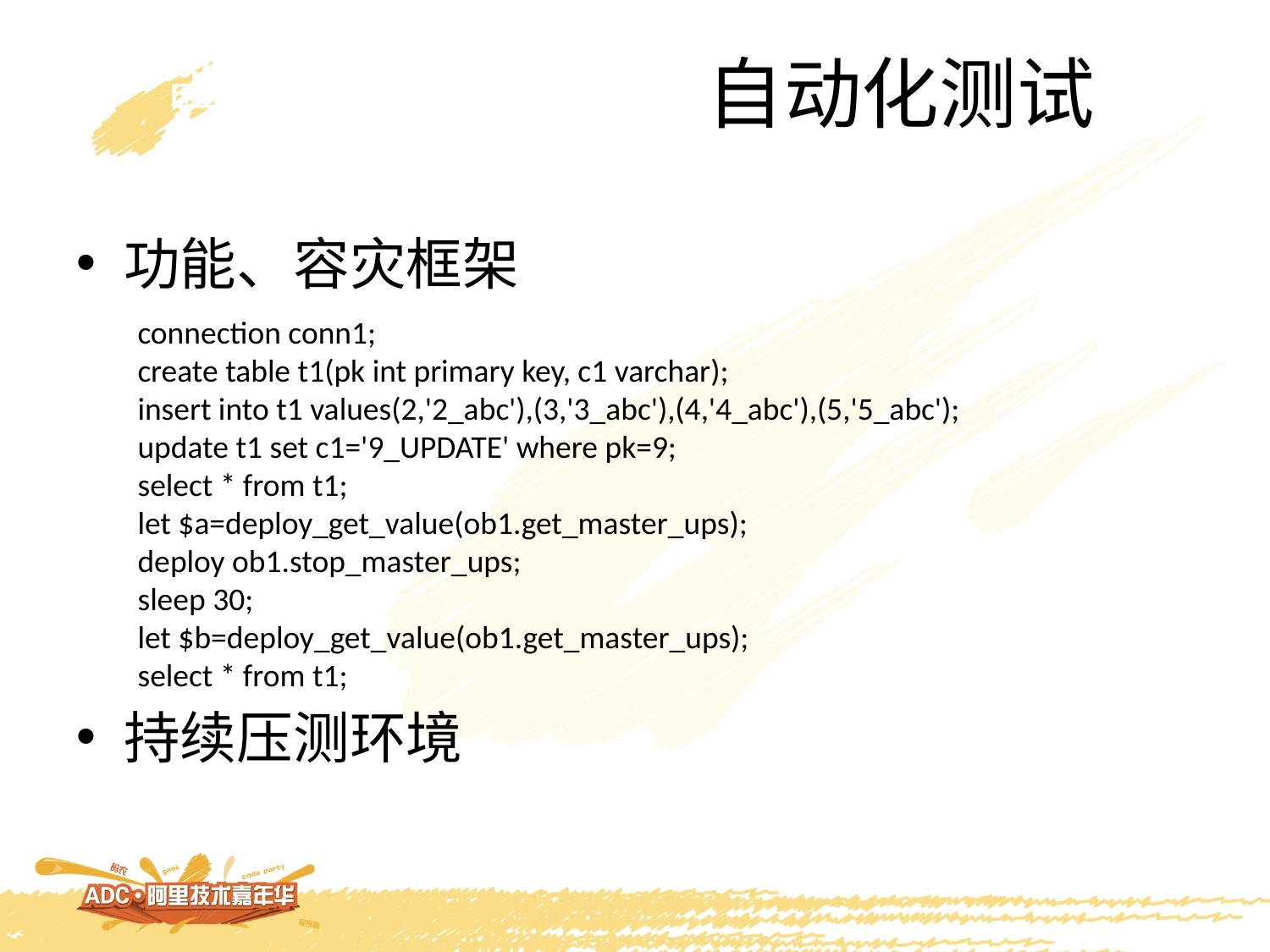

自动化测试
功能、容灾框架

持续压测环境
connection conn1;
create table t1(pk int primary key, c1 varchar);
insert into t1 values(2,'2_abc'),(3,'3_abc'),(4,'4_abc'),(5,'5_abc');
update t1 set c1='9_UPDATE' where pk=9;
select * from t1;
let $a=deploy_get_value(ob1.get_master_ups);
deploy ob1.stop_master_ups;
sleep 30;
let $b=deploy_get_value(ob1.get_master_ups);
select * from t1;